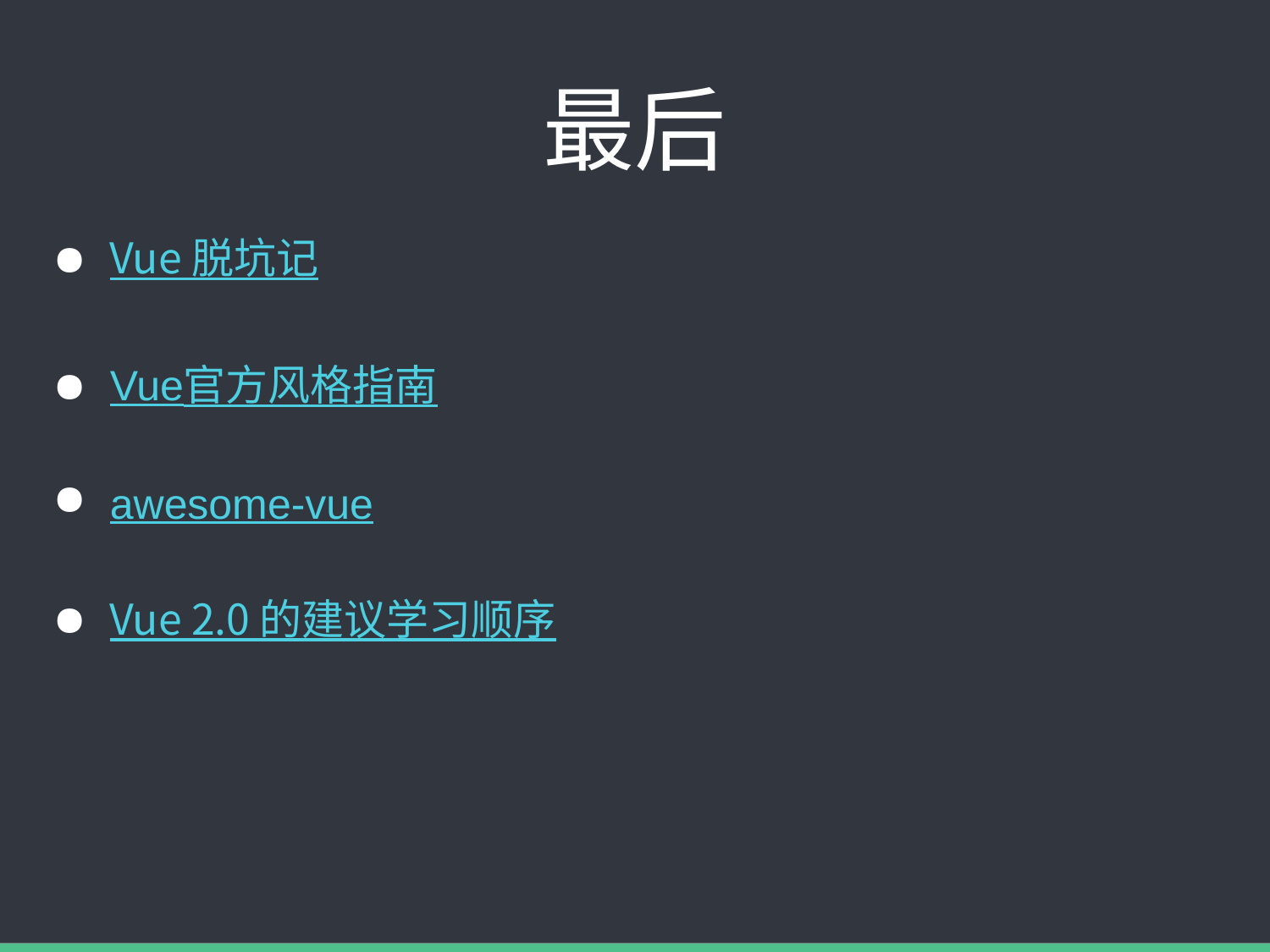

最后
Vue 脱坑记
Vue官方风格指南
awesome-vue
Vue 2.0 的建议学习顺序